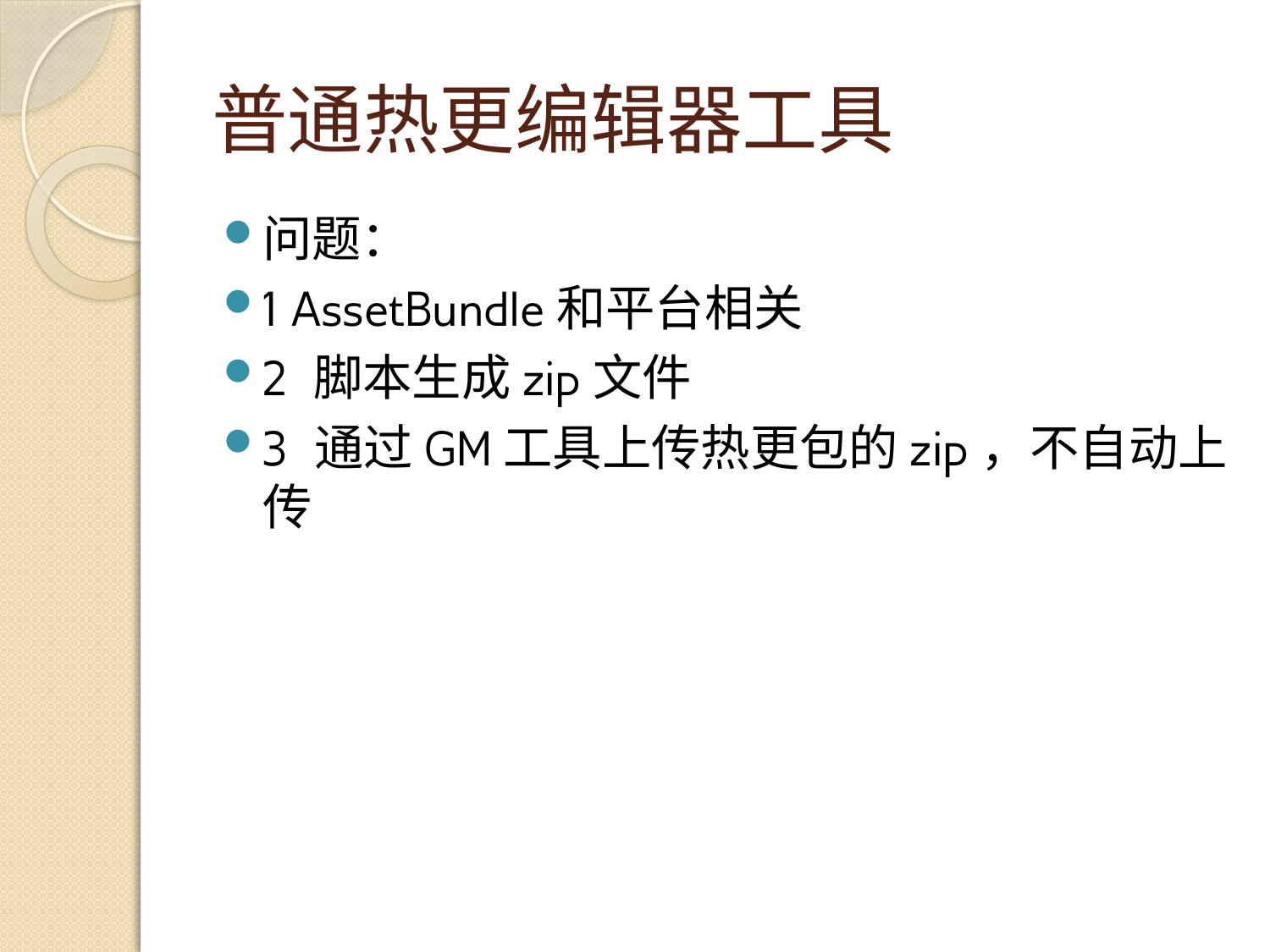

# 普通热更编辑器工具
问题：
1 AssetBundle和平台相关
2 脚本生成zip文件
3 通过GM工具上传热更包的zip，不自动上传